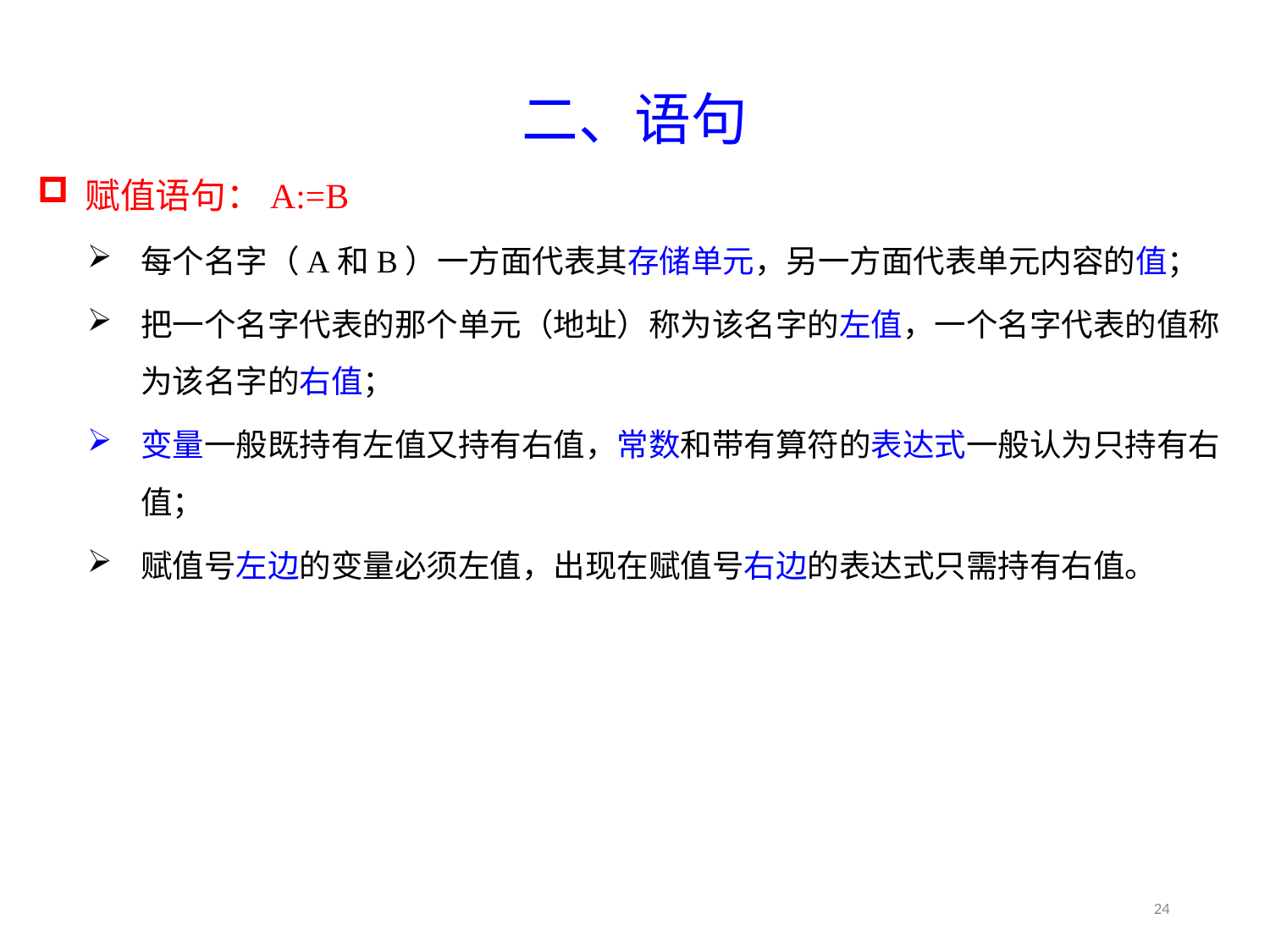

2.2.5 语句与控制结构
二、语句
赋值语句：A:=B
每个名字（A和B）一方面代表其存储单元，另一方面代表单元内容的值；
把一个名字代表的那个单元（地址）称为该名字的左值，一个名字代表的值称为该名字的右值；
变量一般既持有左值又持有右值，常数和带有算符的表达式一般认为只持有右值；
赋值号左边的变量必须左值，出现在赋值号右边的表达式只需持有右值。
24